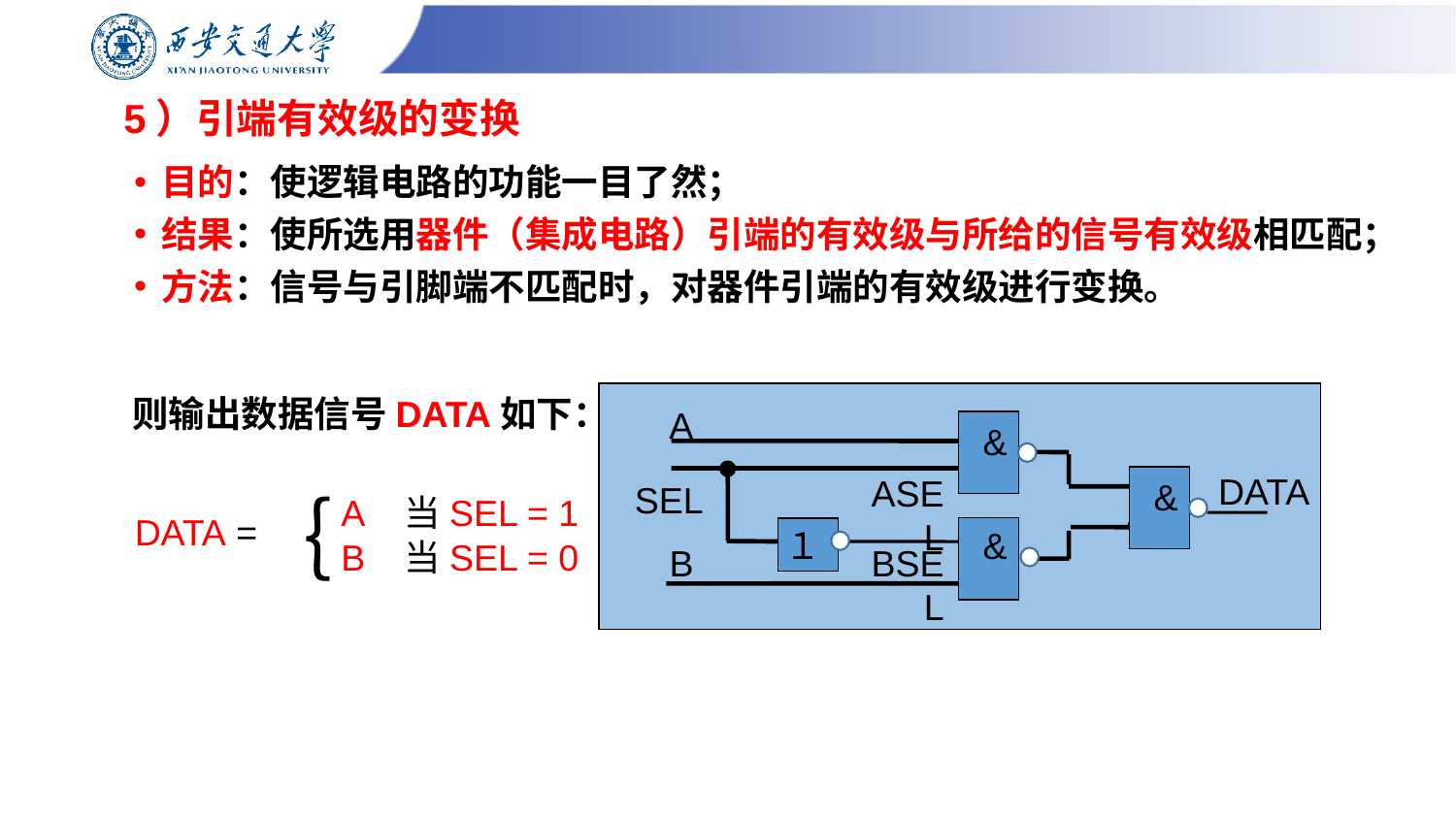

5）引端有效级的变换
目的：使逻辑电路的功能一目了然；
结果：使所选用器件（集成电路）引端的有效级与所给的信号有效级相匹配；
方法：信号与引脚端不匹配时，对器件引端的有效级进行变换。

A

&

DATA

ASEL

SEL

１
&

BSEL
B

   则输出数据信号DATA如下：

&
｛
A   当SEL = 1
DATA =
B   当SEL = 0